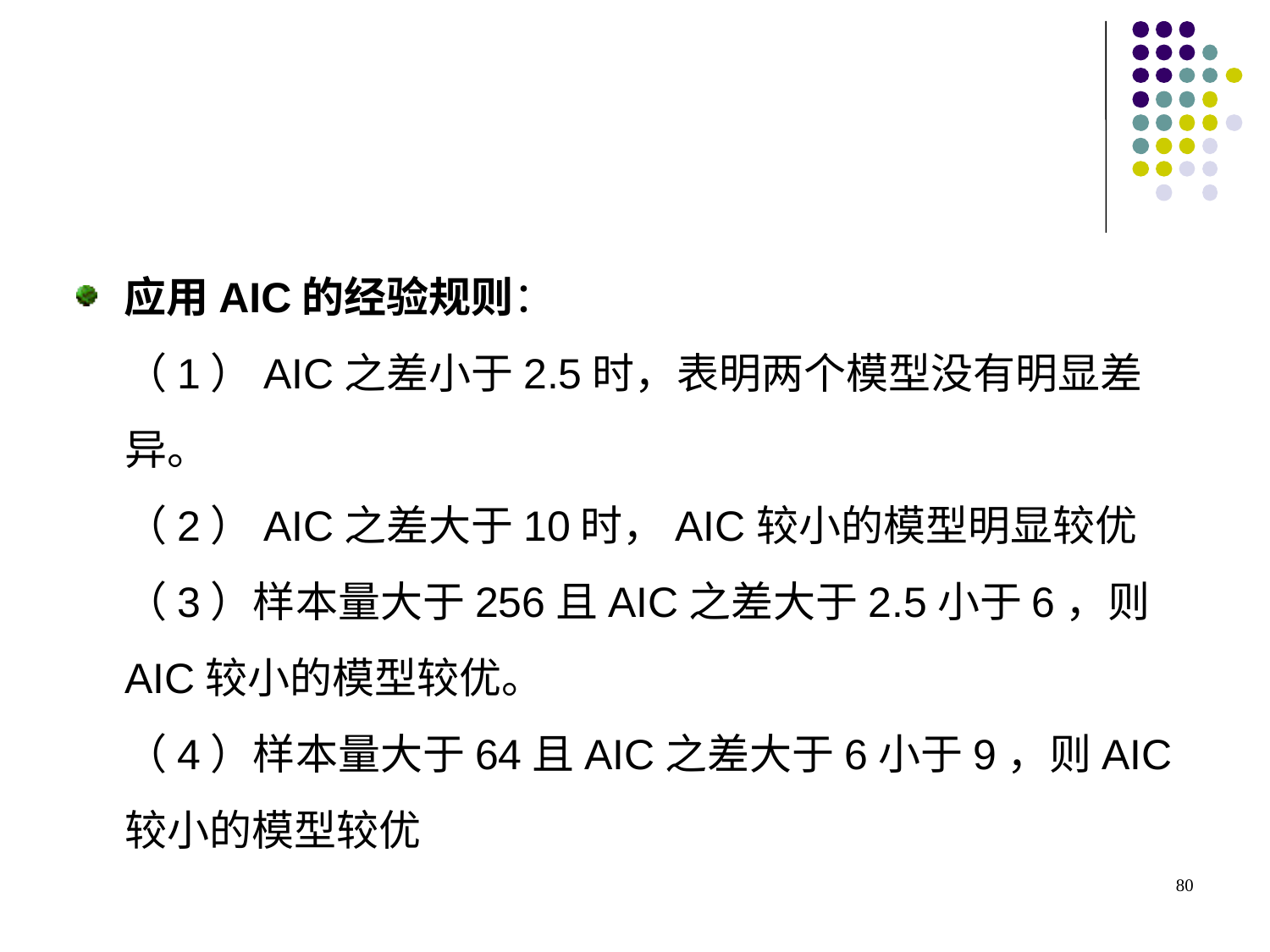

应用AIC的经验规则：
（1）AIC之差小于2.5时，表明两个模型没有明显差异。
（2）AIC之差大于10时，AIC较小的模型明显较优
（3）样本量大于256且AIC之差大于2.5小于6，则AIC较小的模型较优。
（4）样本量大于64且AIC之差大于6小于9，则AIC较小的模型较优
80